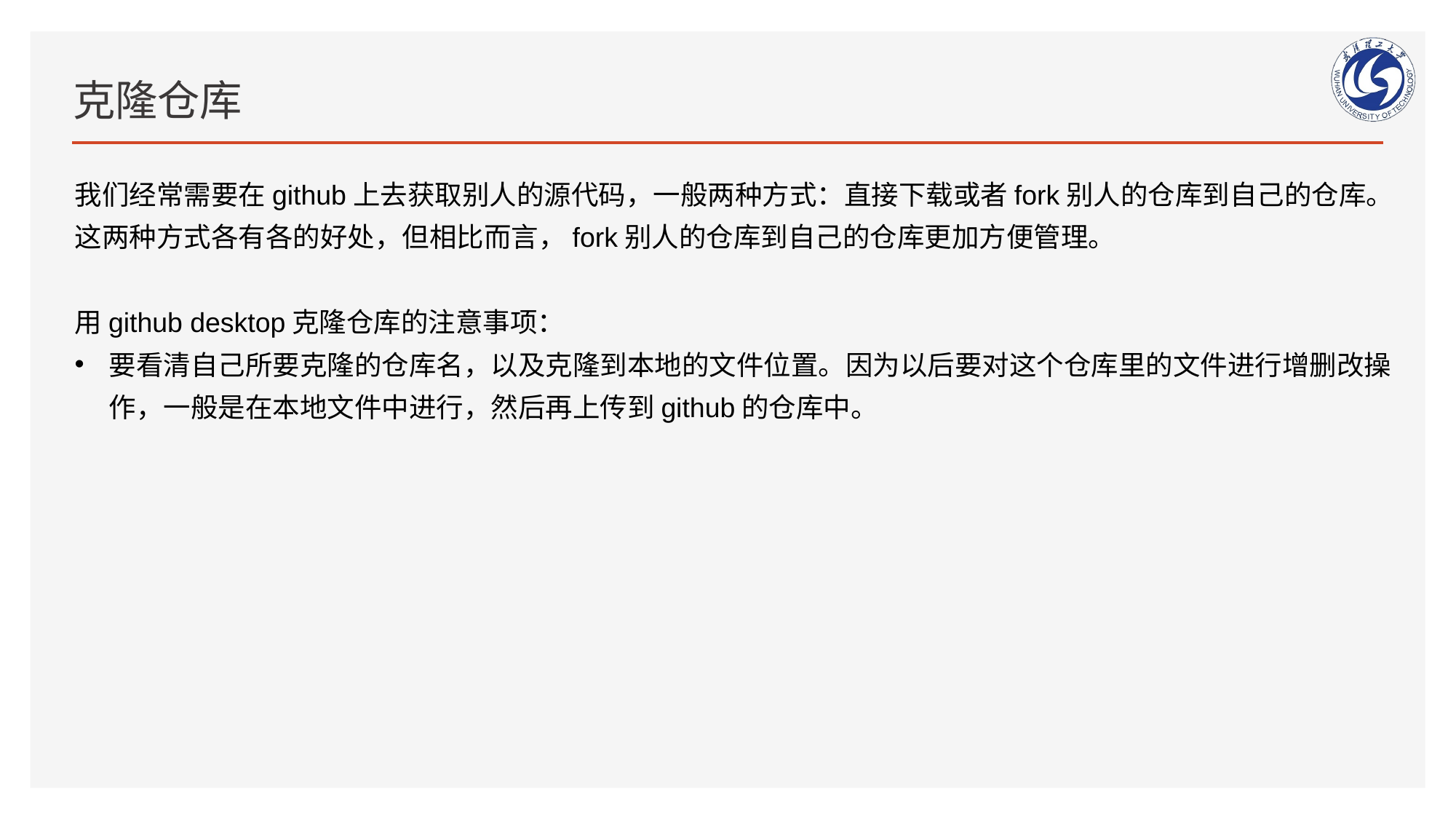

# 克隆仓库
我们经常需要在github上去获取别人的源代码，一般两种方式：直接下载或者fork别人的仓库到自己的仓库。这两种方式各有各的好处，但相比而言，fork别人的仓库到自己的仓库更加方便管理。

用github desktop克隆仓库的注意事项：
要看清自己所要克隆的仓库名，以及克隆到本地的文件位置。因为以后要对这个仓库里的文件进行增删改操作，一般是在本地文件中进行，然后再上传到github的仓库中。